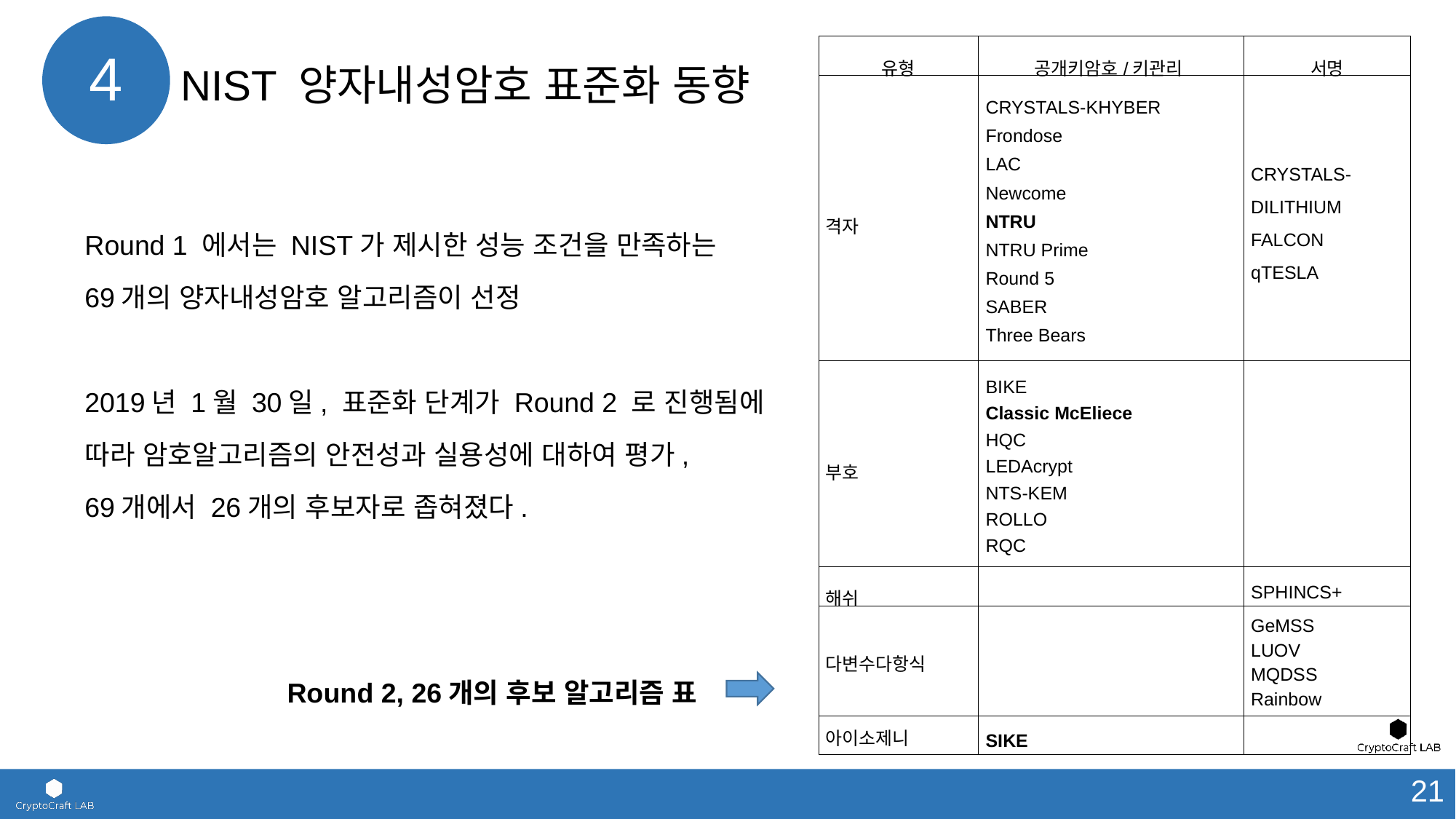

| 유형 | 공개키암호/키관리 | 서명 |
| --- | --- | --- |
| 격자 | CRYSTALS-KHYBER Frondose LAC Newcome NTRU NTRU Prime Round 5 SABER Three Bears | CRYSTALS-DILITHIUM FALCON qTESLA |
| 부호 | BIKE Classic McEliece HQC LEDAcrypt NTS-KEM ROLLO RQC |  |
| 해쉬 |  | SPHINCS+ |
| 다변수다항식 |  | GeMSS LUOV MQDSS Rainbow |
| 아이소제니 | SIKE |  |
4
 NIST 양자내성암호 표준화 동향
Round 1 에서는 NIST가 제시한 성능 조건을 만족하는
69개의 양자내성암호 알고리즘이 선정

2019년 1월 30일, 표준화 단계가 Round 2 로 진행됨에
따라 암호알고리즘의 안전성과 실용성에 대하여 평가,
69개에서 26개의 후보자로 좁혀졌다.
Round 2, 26개의 후보 알고리즘 표